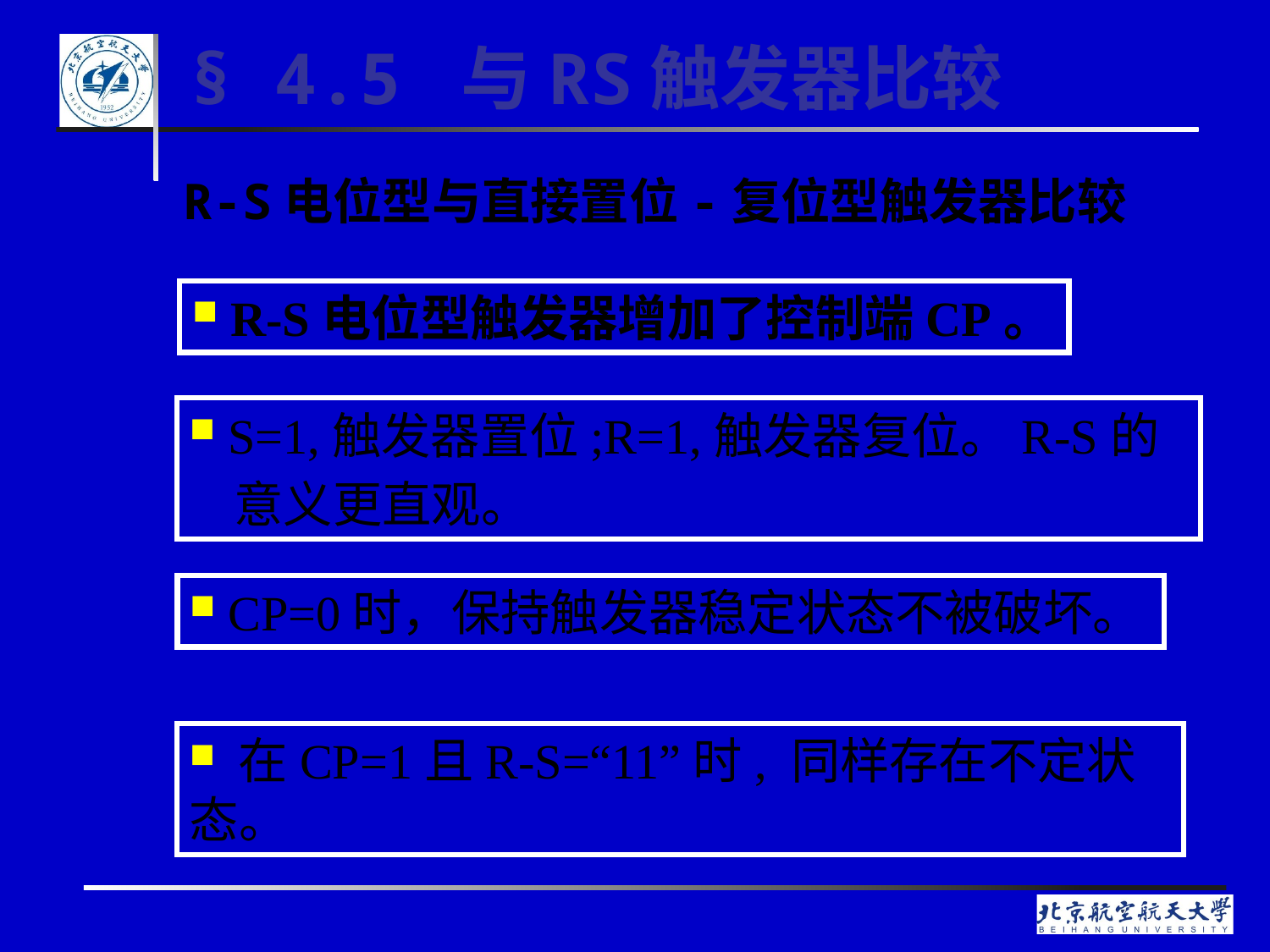

# § 4.5 与RS触发器比较
R-S电位型与直接置位-复位型触发器比较
 R-S电位型触发器增加了控制端CP。
 S=1,触发器置位;R=1,触发器复位。R-S的
   意义更直观。
 CP=0时，保持触发器稳定状态不被破坏。
 在CP=1且R-S=“11”时, 同样存在不定状态。
13